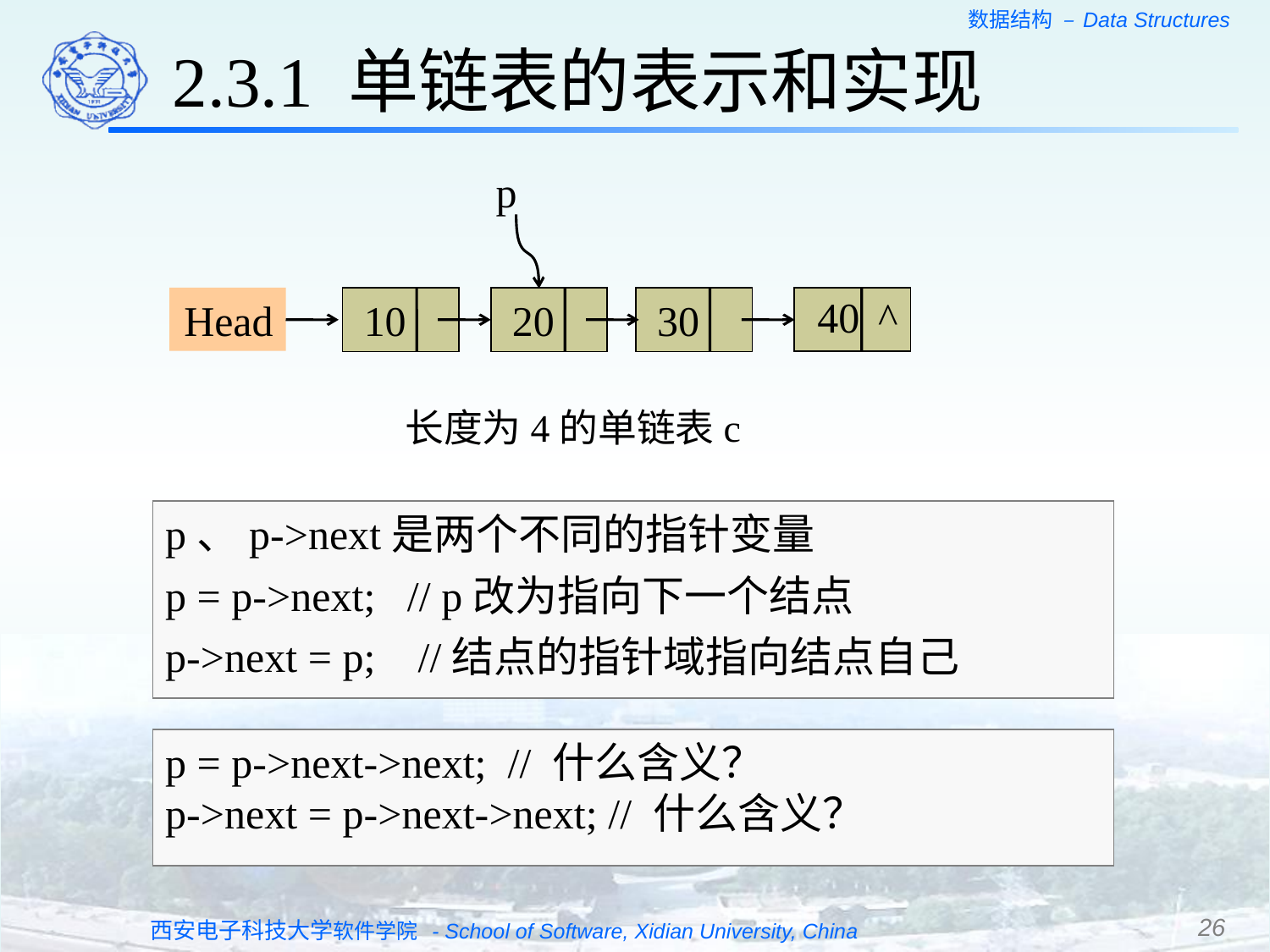

2.3.1 单链表的表示和实现
p

Head
 40   ^

10

20

30

长度为4的单链表c
p、p->next是两个不同的指针变量
p = p->next;   // p改为指向下一个结点
p->next = p;    //结点的指针域指向结点自己

p = p->next->next;  // 什么含义？
p->next = p->next->next; // 什么含义？

26